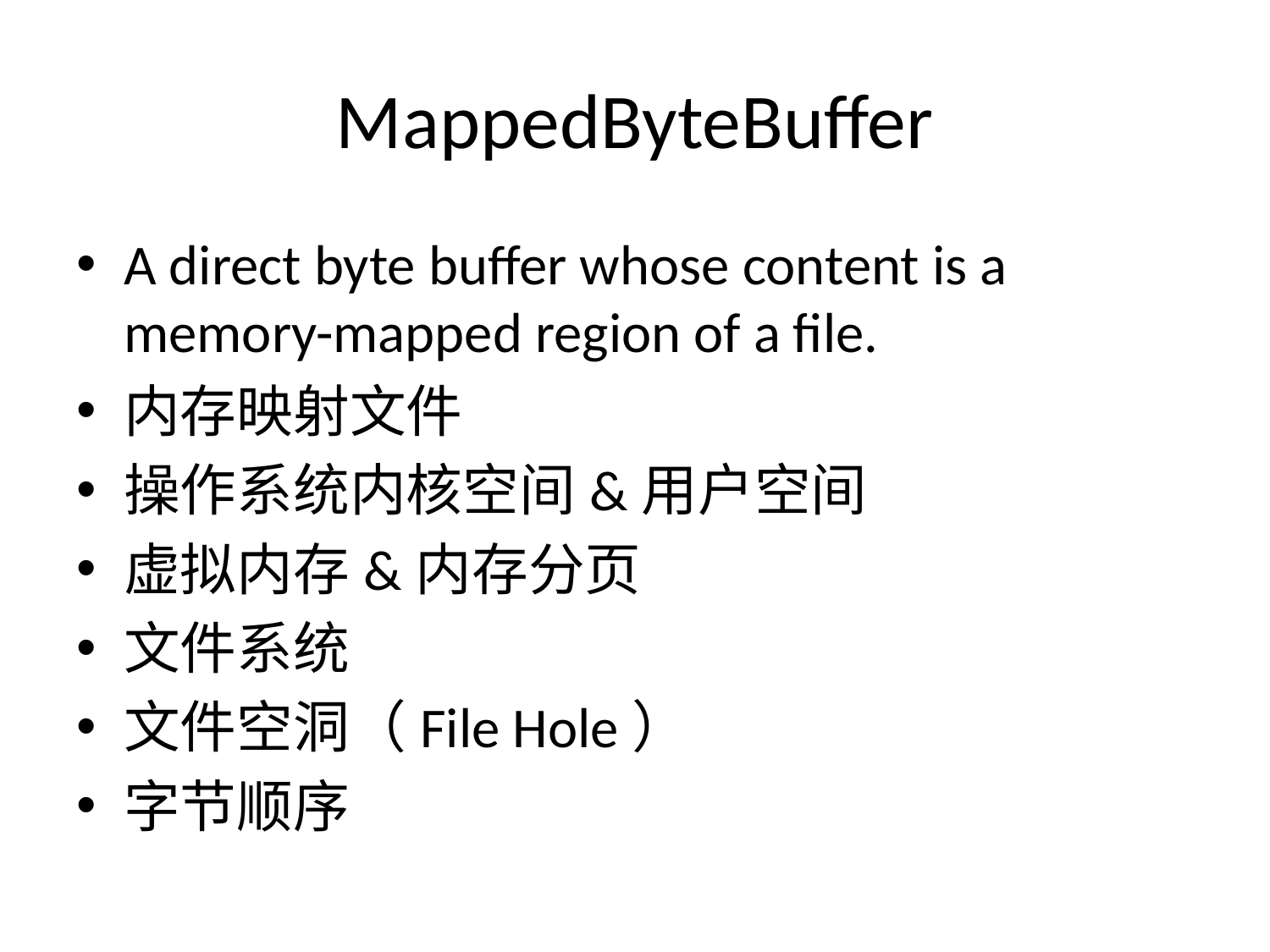

# MappedByteBuffer
A direct byte buffer whose content is a memory-mapped region of a file.
内存映射文件
操作系统内核空间&用户空间
虚拟内存&内存分页
文件系统
文件空洞（File Hole）
字节顺序